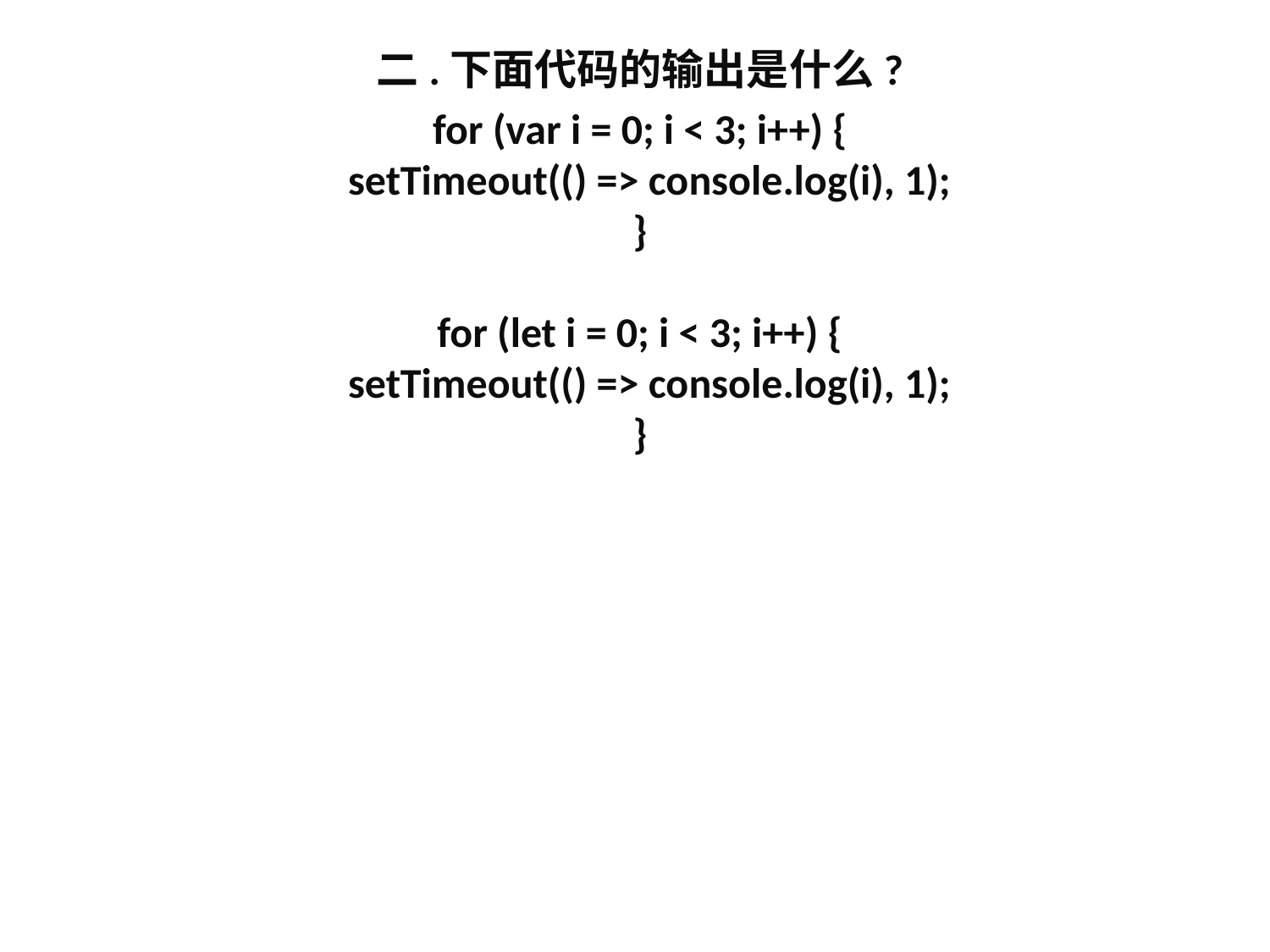

二.下面代码的输出是什么?
for (var i = 0; i < 3; i++) {
  setTimeout(() => console.log(i), 1);
}
for (let i = 0; i < 3; i++) {
  setTimeout(() => console.log(i), 1);
}